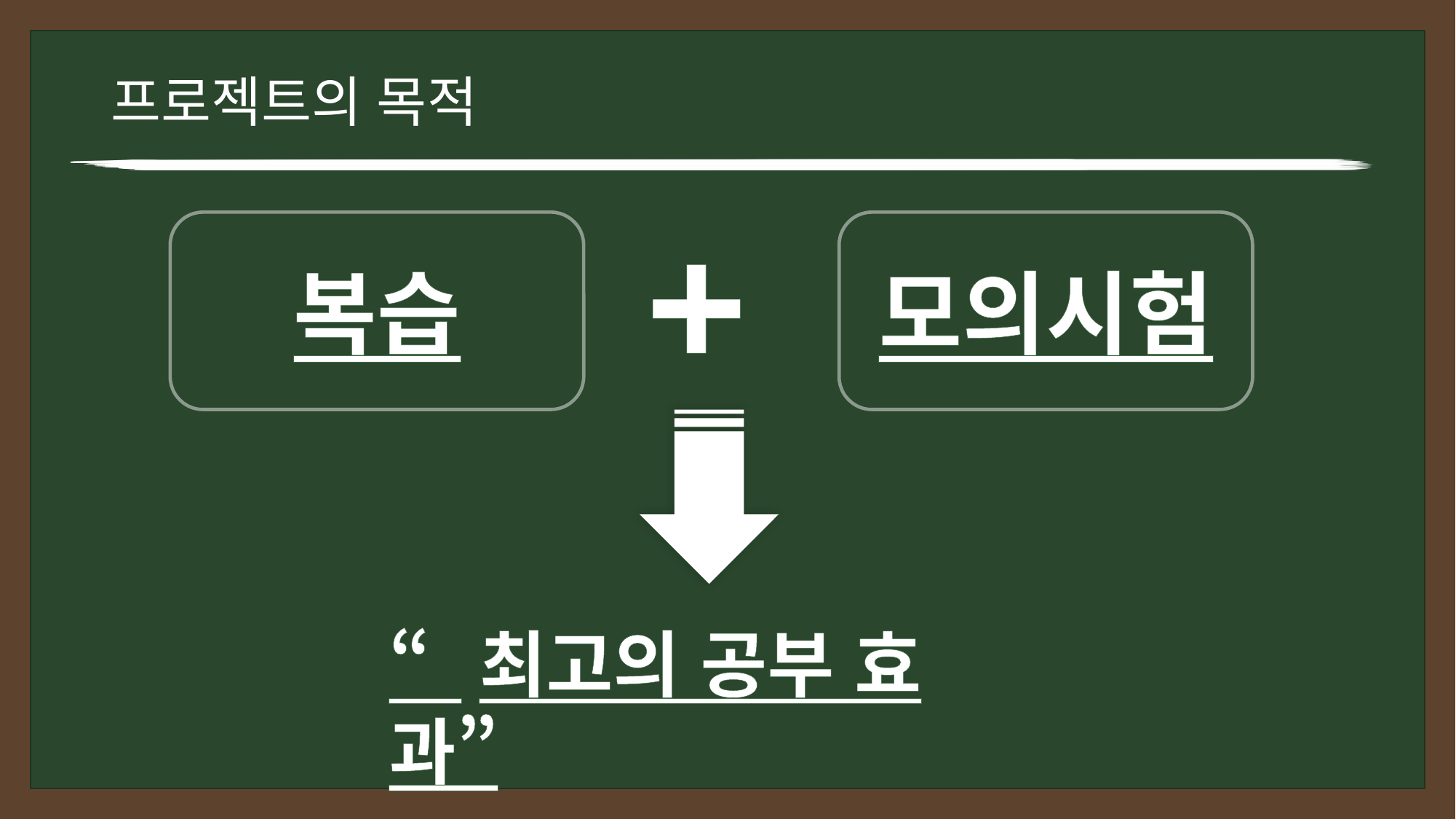

# 프로젝트의 목적
+
복습
모의시험

“최고의 공부 효과”